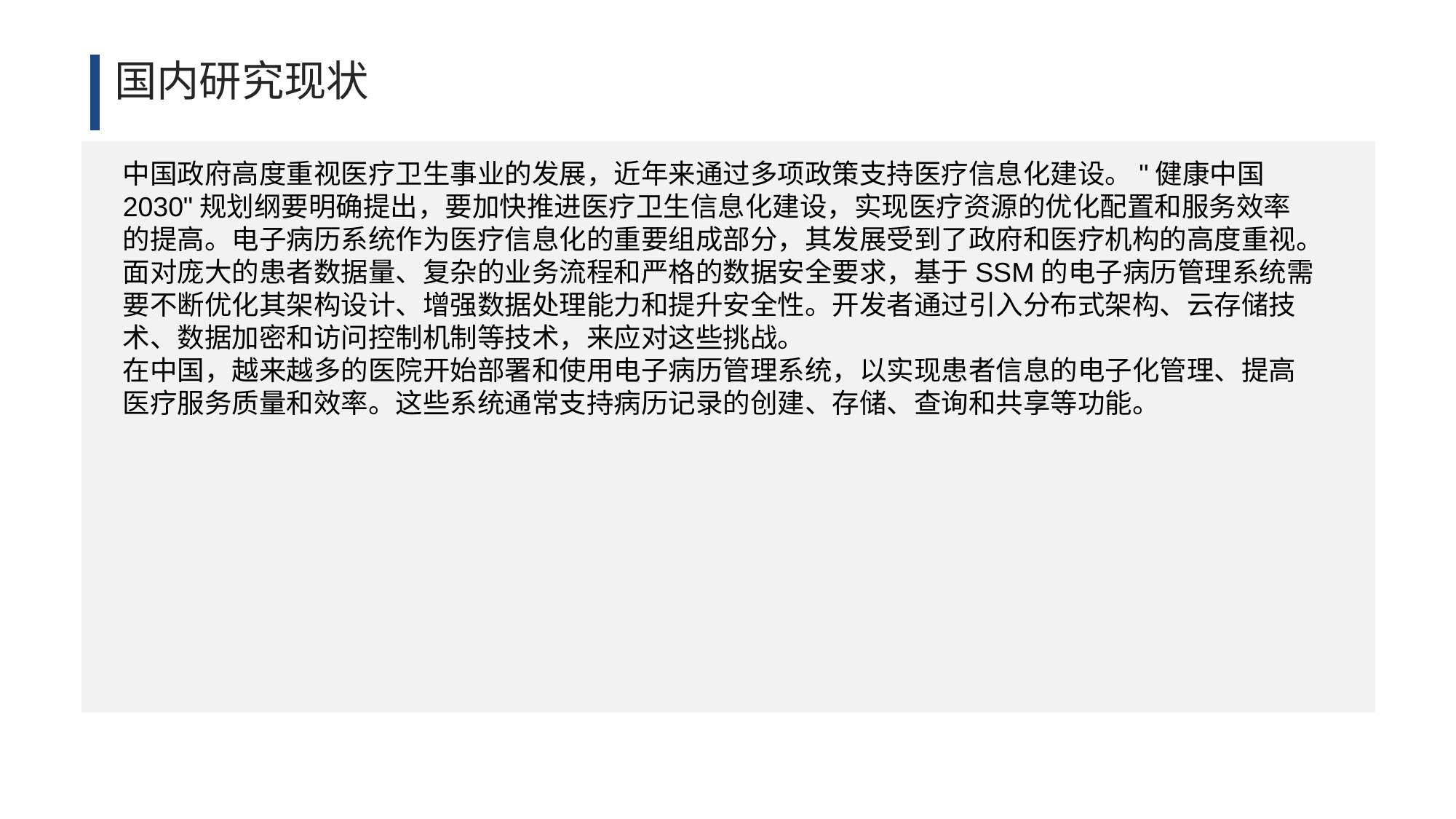

国内研究现状

中国政府高度重视医疗卫生事业的发展，近年来通过多项政策支持医疗信息化建设。"健康中国2030"规划纲要明确提出，要加快推进医疗卫生信息化建设，实现医疗资源的优化配置和服务效率的提高。电子病历系统作为医疗信息化的重要组成部分，其发展受到了政府和医疗机构的高度重视。
面对庞大的患者数据量、复杂的业务流程和严格的数据安全要求，基于SSM的电子病历管理系统需要不断优化其架构设计、增强数据处理能力和提升安全性。开发者通过引入分布式架构、云存储技术、数据加密和访问控制机制等技术，来应对这些挑战。
在中国，越来越多的医院开始部署和使用电子病历管理系统，以实现患者信息的电子化管理、提高医疗服务质量和效率。这些系统通常支持病历记录的创建、存储、查询和共享等功能。